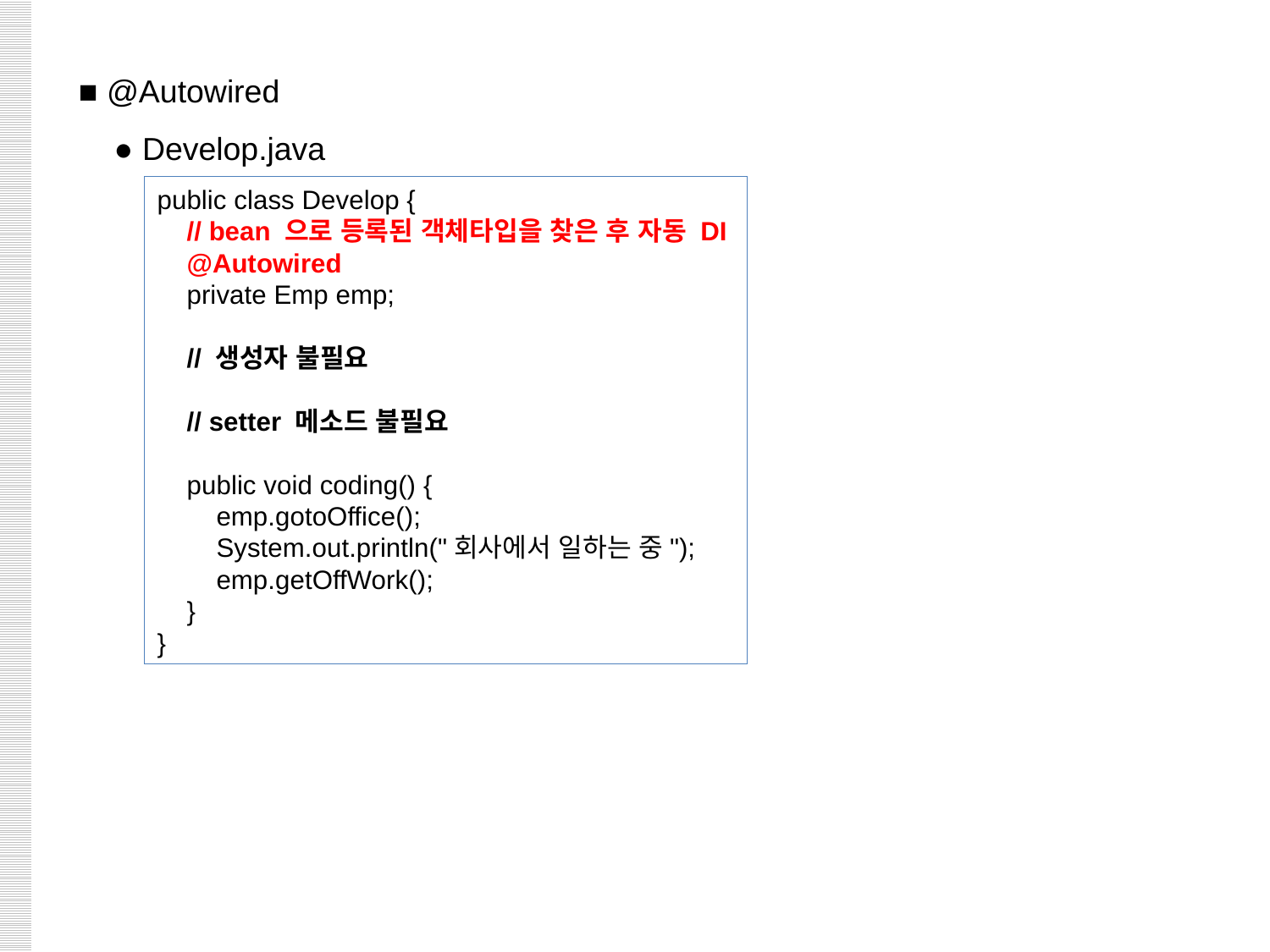

■ @Autowired
    ● Develop.java
public class Develop {
    // bean 으로 등록된 객체타입을 찾은 후 자동 DI
    @Autowired
    private Emp emp;

    // 생성자 불필요

    // setter 메소드 불필요

    public void coding() {
        emp.gotoOffice();
        System.out.println("회사에서 일하는 중");
        emp.getOffWork();
    }
}